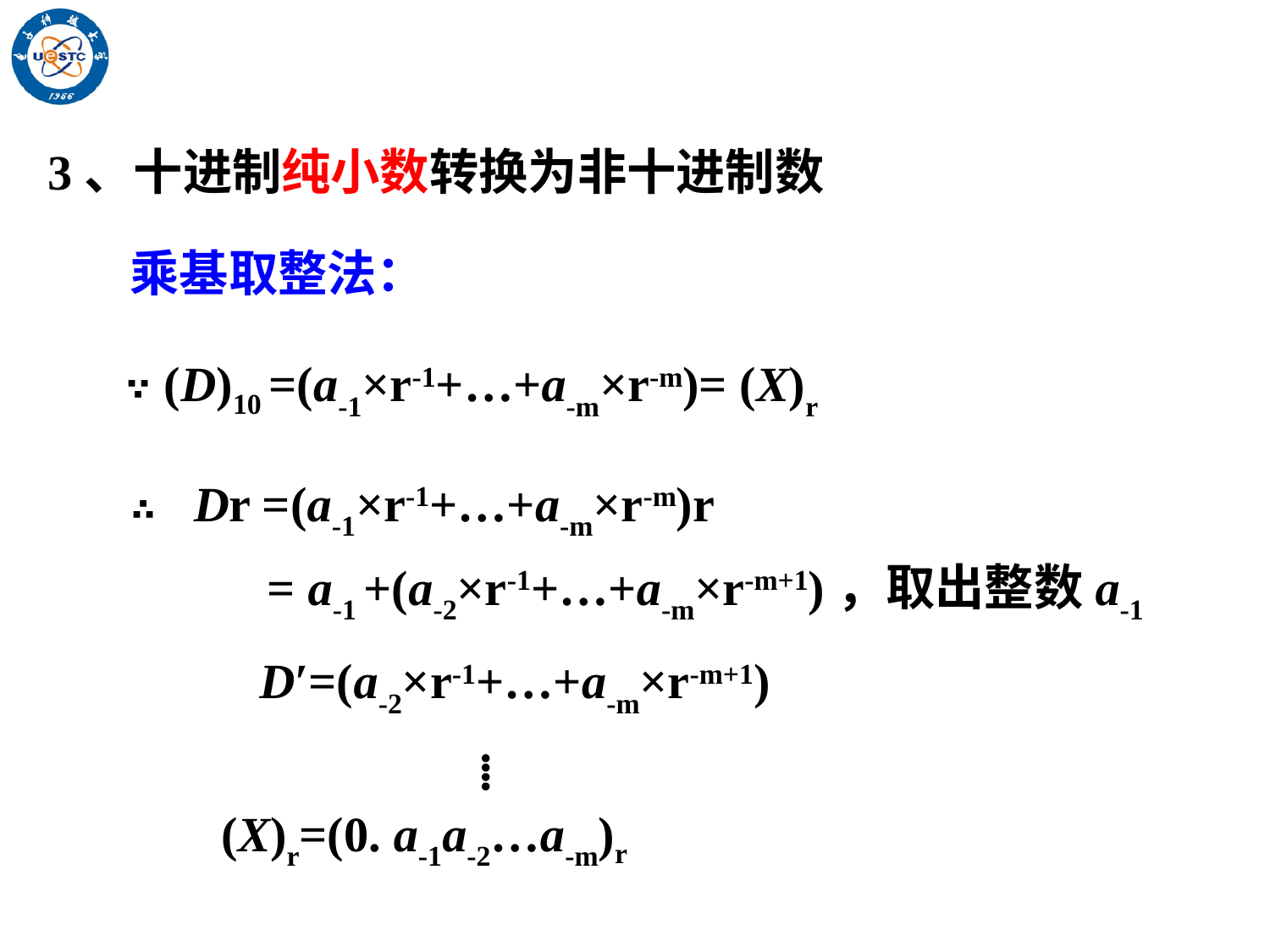

3、十进制纯小数转换为非十进制数
乘基取整法：
∵ (D)10 =(a-1×r-1+…+a-m×r-m)= (X)r
 ∴   Dr =(a-1×r-1+…+a-m×r-m)r
= a-1 +(a-2×r-1+…+a-m×r-m+1)，取出整数a-1
D′=(a-2×r-1+…+a-m×r-m+1)
⁞
      (X)r=(0. a-1a-2…a-m)r